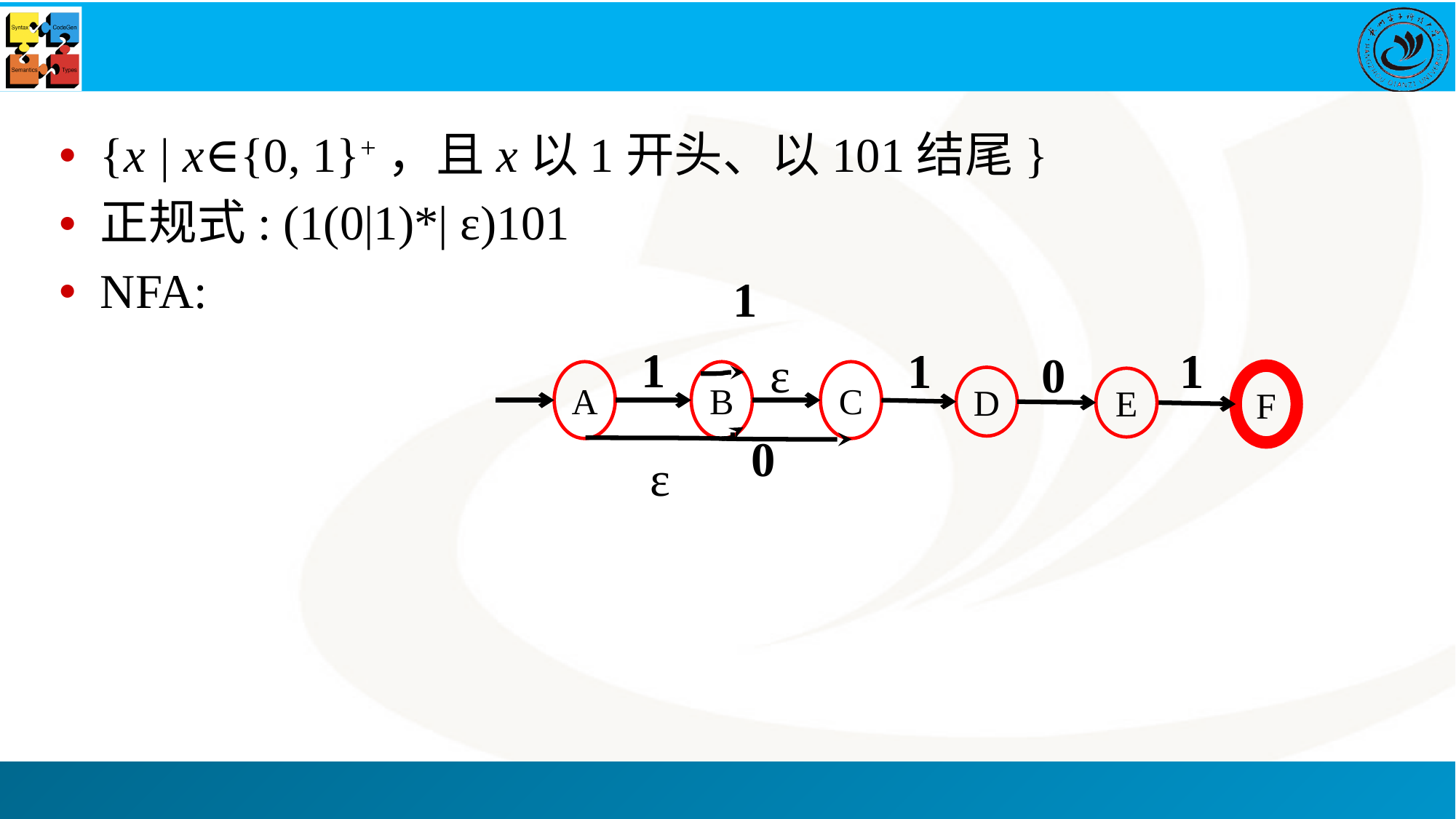

{x | x∈{0, 1}+，且x以1开头、以101结尾}
正规式: (1(0|1)*| ε)101
NFA:
1
1
1
1
0
ε
A
B
C
F
D
E
0
ε
4